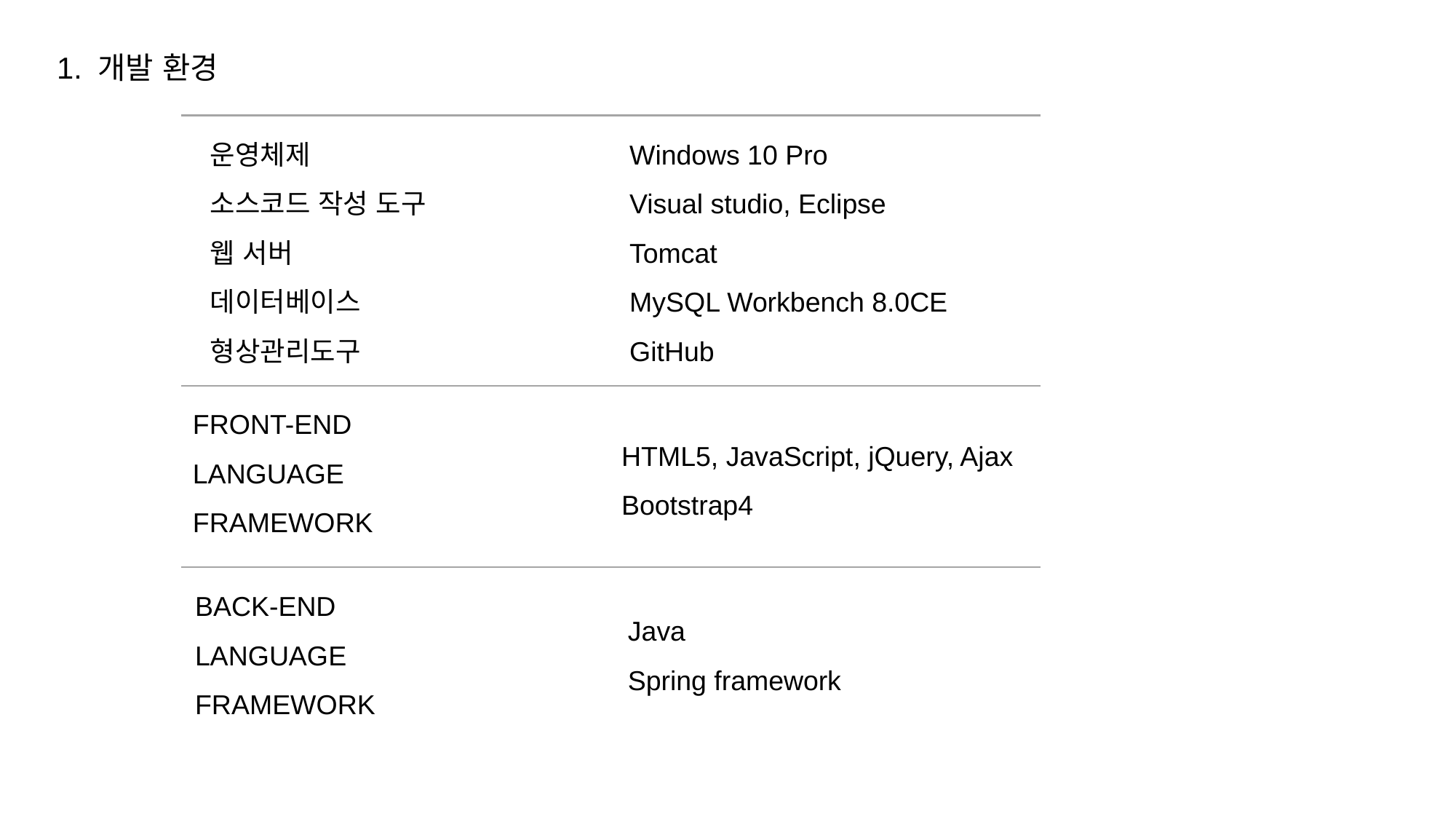

1. 개발 환경
운영체제
소스코드 작성 도구
웹 서버
데이터베이스
형상관리도구
Windows 10 Pro
Visual studio, Eclipse
Tomcat
MySQL Workbench 8.0CE
GitHub
FRONT-END
LANGUAGE
FRAMEWORK
HTML5, JavaScript, jQuery, Ajax
Bootstrap4
BACK-END
LANGUAGE
FRAMEWORK
Java
Spring framework